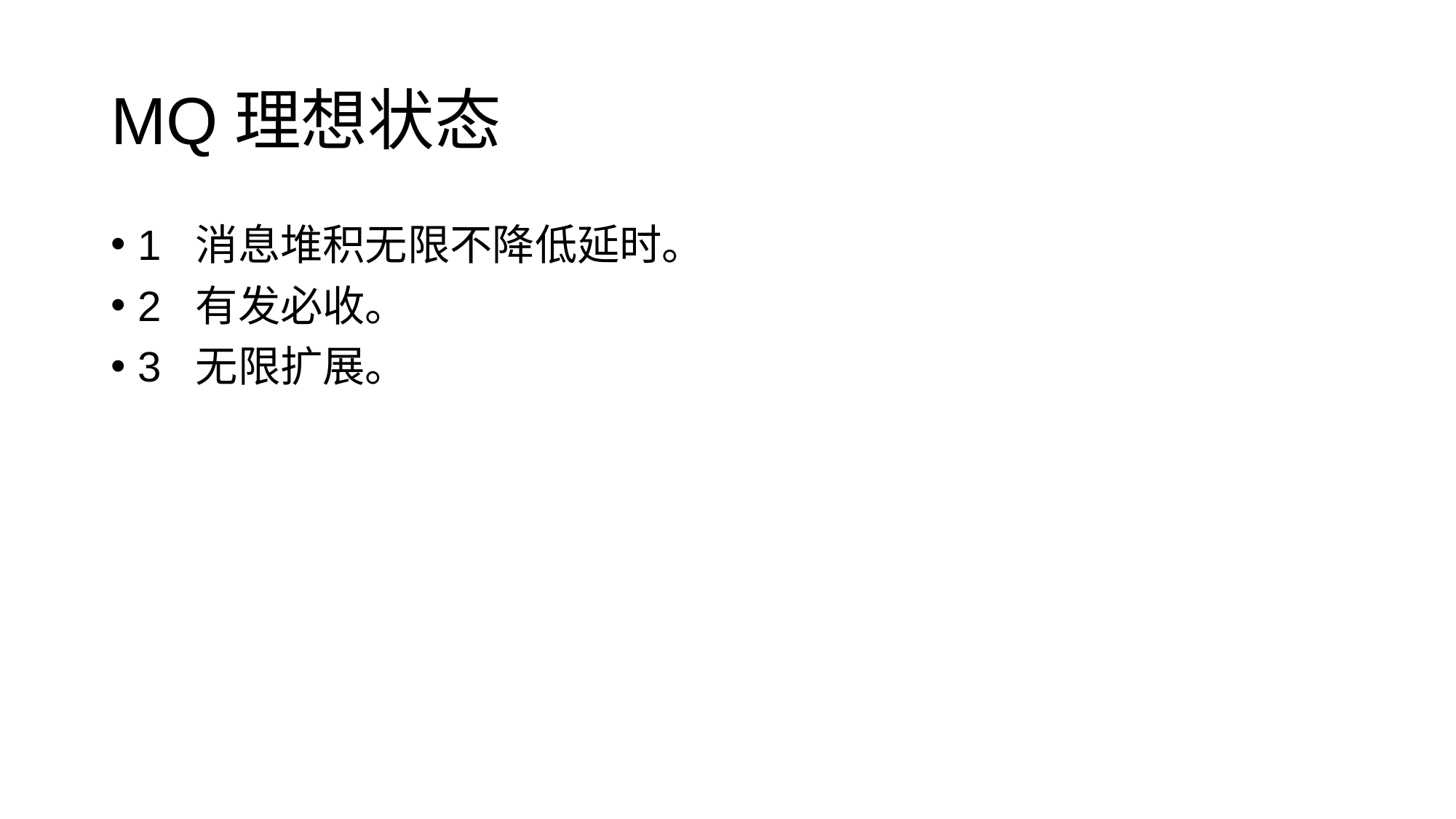

# MQ理想状态
1  消息堆积无限不降低延时。
2  有发必收。
3  无限扩展。